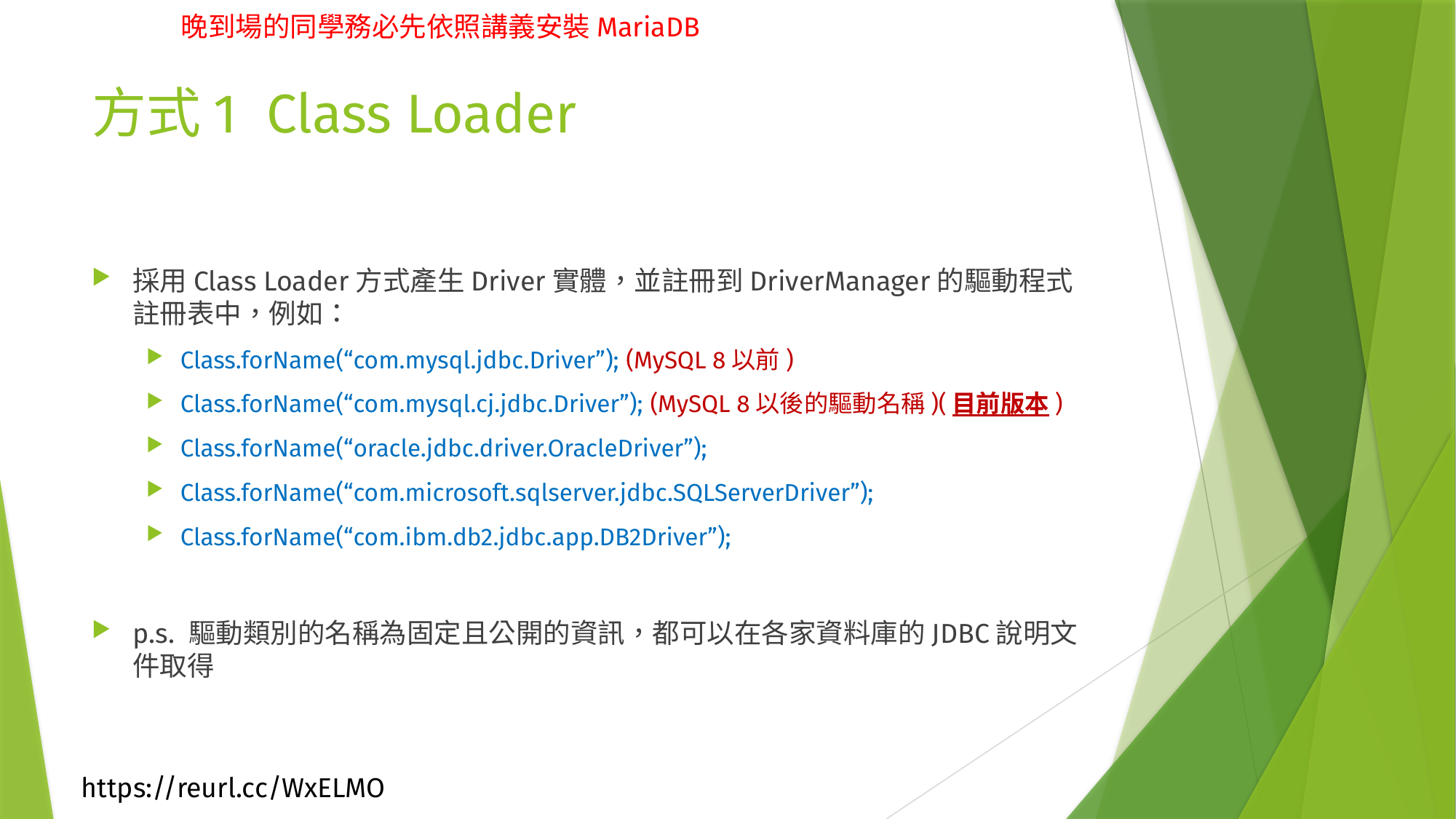

# 方式1  Class Loader
採用Class Loader方式產生Driver實體，並註冊到DriverManager的驅動程式註冊表中，例如：
Class.forName(“com.mysql.jdbc.Driver”); (MySQL 8以前)
Class.forName(“com.mysql.cj.jdbc.Driver”); (MySQL 8以後的驅動名稱)(目前版本)
Class.forName(“oracle.jdbc.driver.OracleDriver”);
Class.forName(“com.microsoft.sqlserver.jdbc.SQLServerDriver”);
Class.forName(“com.ibm.db2.jdbc.app.DB2Driver”);

p.s. 驅動類別的名稱為固定且公開的資訊，都可以在各家資料庫的JDBC說明文件取得